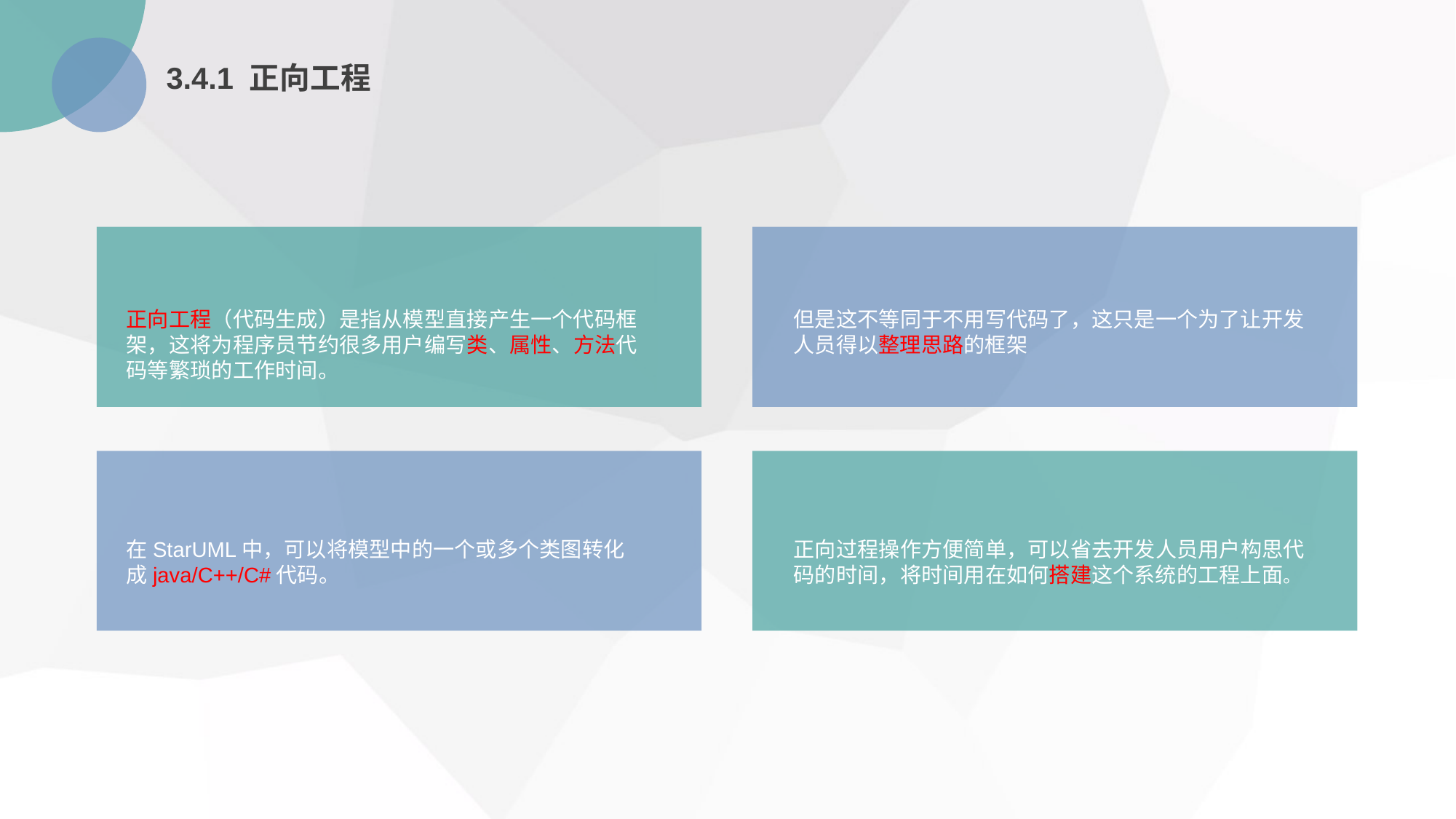

3.4.1 正向工程

正向工程（代码生成）是指从模型直接产生一个代码框架，这将为程序员节约很多用户编写类、属性、方法代码等繁琐的工作时间。
但是这不等同于不用写代码了，这只是一个为了让开发人员得以整理思路的框架

在StarUML中，可以将模型中的一个或多个类图转化成java/C++/C#代码。
正向过程操作方便简单，可以省去开发人员用户构思代码的时间，将时间用在如何搭建这个系统的工程上面。